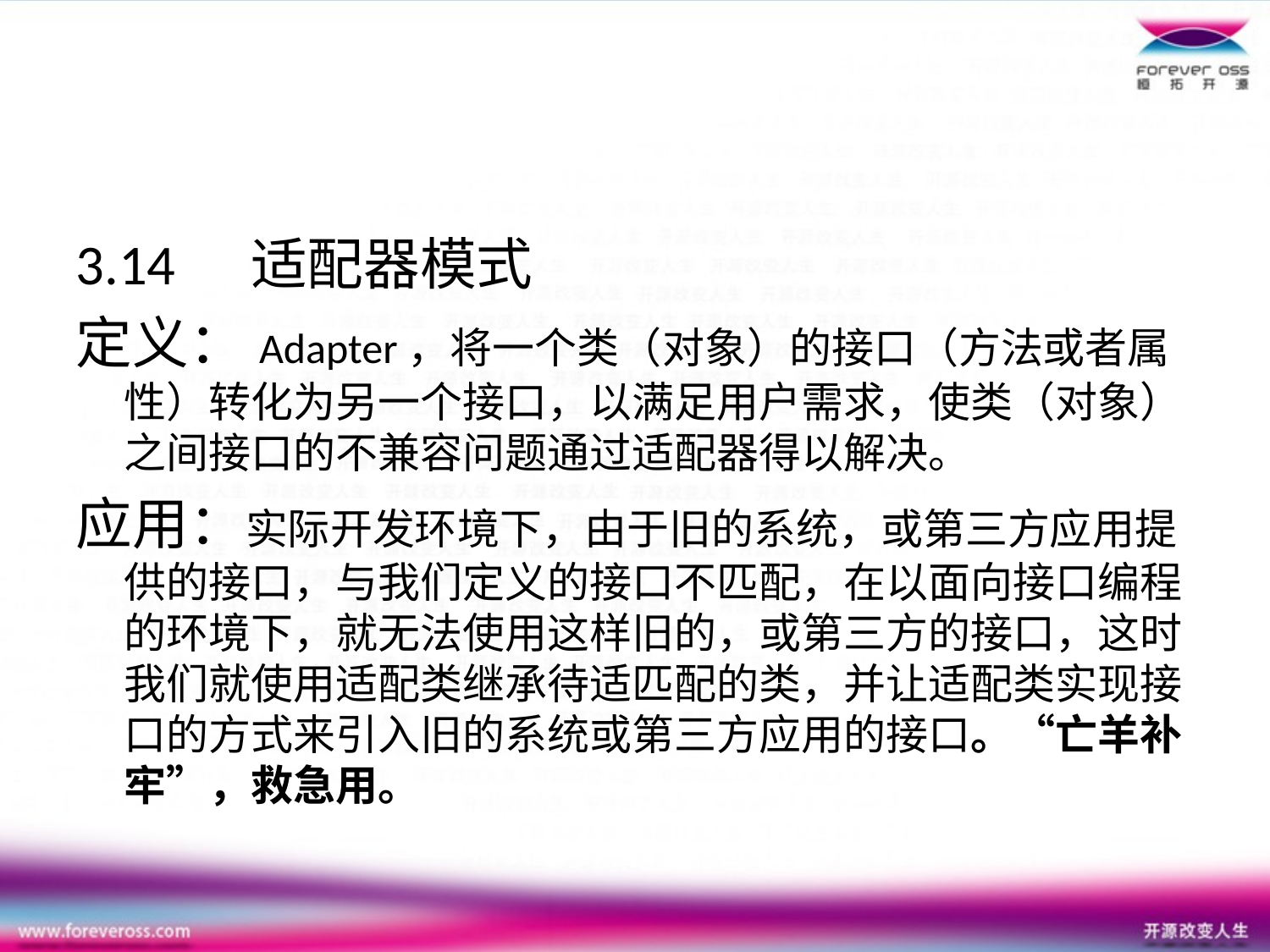

#
3.14	适配器模式
定义：Adapter，将一个类（对象）的接口（方法或者属性）转化为另一个接口，以满足用户需求，使类（对象）之间接口的不兼容问题通过适配器得以解决。
应用：实际开发环境下，由于旧的系统，或第三方应用提供的接口，与我们定义的接口不匹配，在以面向接口编程的环境下，就无法使用这样旧的，或第三方的接口，这时我们就使用适配类继承待适匹配的类，并让适配类实现接口的方式来引入旧的系统或第三方应用的接口。“亡羊补牢”，救急用。